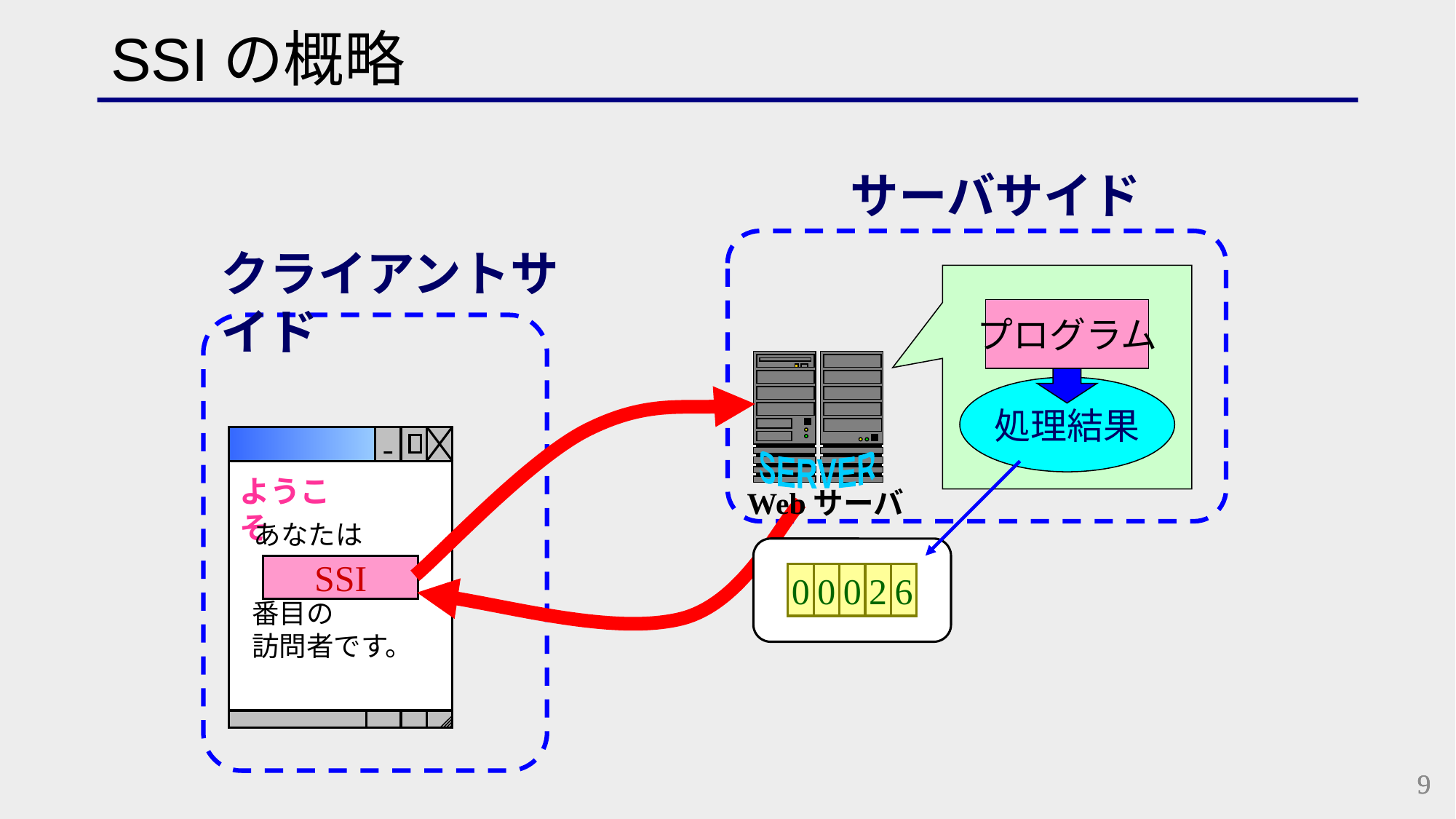

SSIの概略
サーバサイド

クライアントサイド

プログラム

SERVER

処理結果

ようこそ
Webサーバ

あなたは

SSI
0
0
0
2
6
番目の
訪問者です。

9
9
9